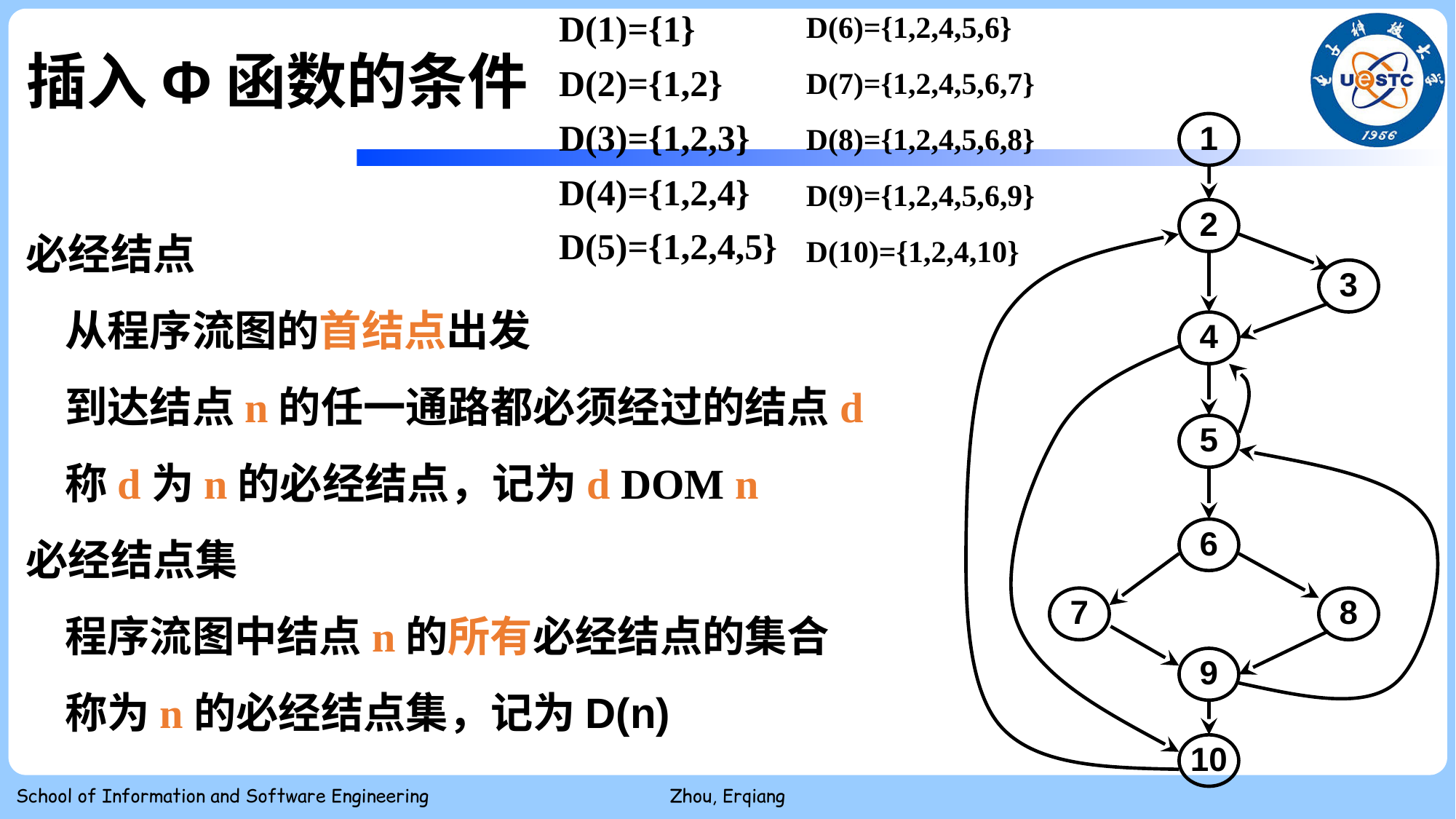

D(6)={1,2,4,5,6}
D(7)={1,2,4,5,6,7}
D(8)={1,2,4,5,6,8}
D(9)={1,2,4,5,6,9}
D(10)={1,2,4,10}
D(1)={1}
D(2)={1,2}
D(3)={1,2,3}
D(4)={1,2,4}
D(5)={1,2,4,5}
# 插入Φ函数的条件
1

必经结点
   从程序流图的首结点出发
   到达结点n的任一通路都必须经过的结点d
   称d为n的必经结点，记为d DOM n
必经结点集
   程序流图中结点n的所有必经结点的集合
   称为n的必经结点集，记为D(n)
2

3

4

5

6

7
8

9

10
School of Information and Software Engineering
Zhou, Erqiang
79